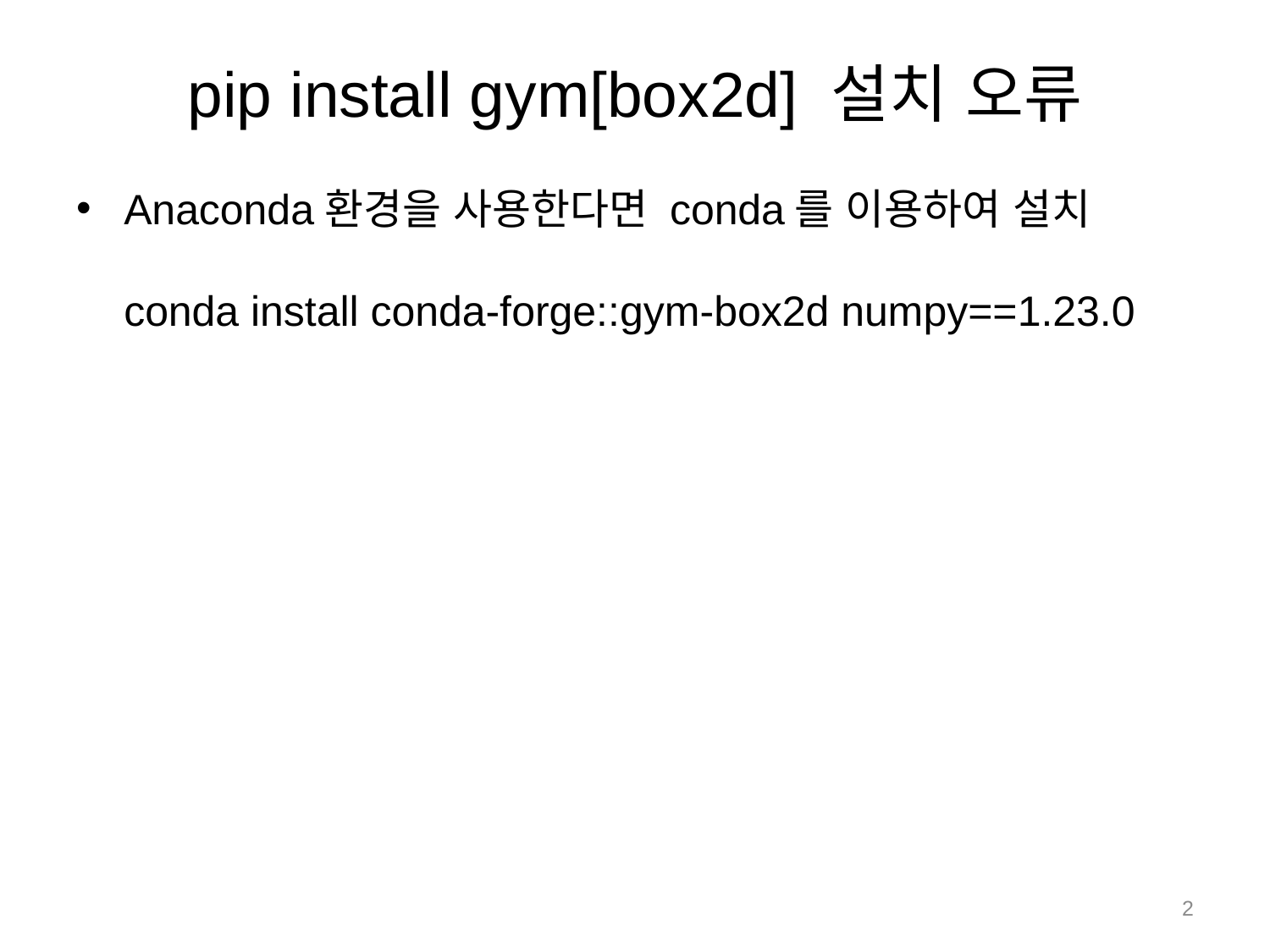

# pip install gym[box2d] 설치 오류
Anaconda환경을 사용한다면 conda를 이용하여 설치
conda install conda-forge::gym-box2d numpy==1.23.0
2